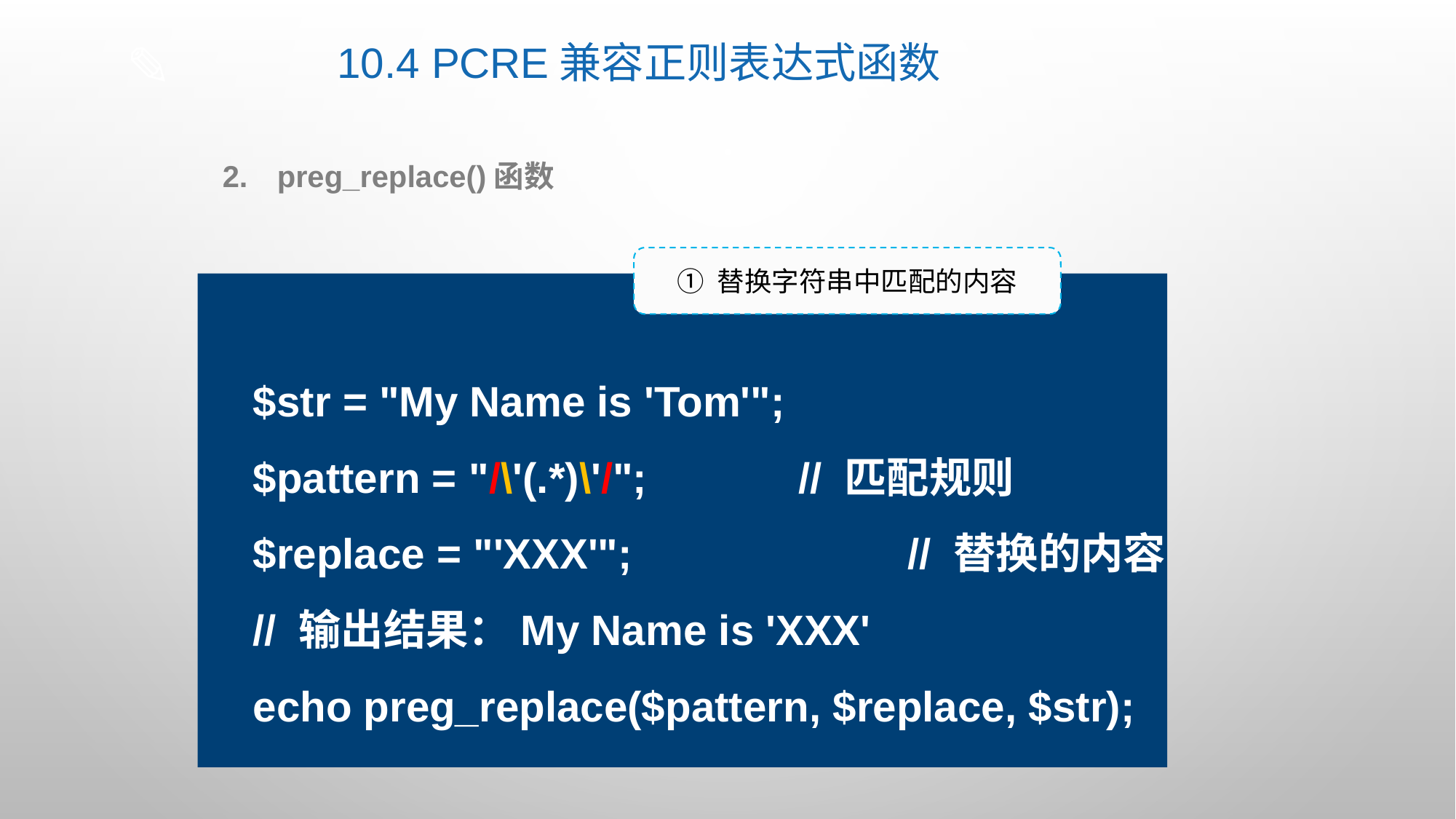

# 10.4 PCRE兼容正则表达式函数
preg_replace()函数
① 替换字符串中匹配的内容

$str = "My Name is 'Tom'";
$pattern = "/\'(.*)\'/";		// 匹配规则
$replace = "'XXX'";			// 替换的内容
// 输出结果：My Name is 'XXX'
echo preg_replace($pattern, $replace, $str);